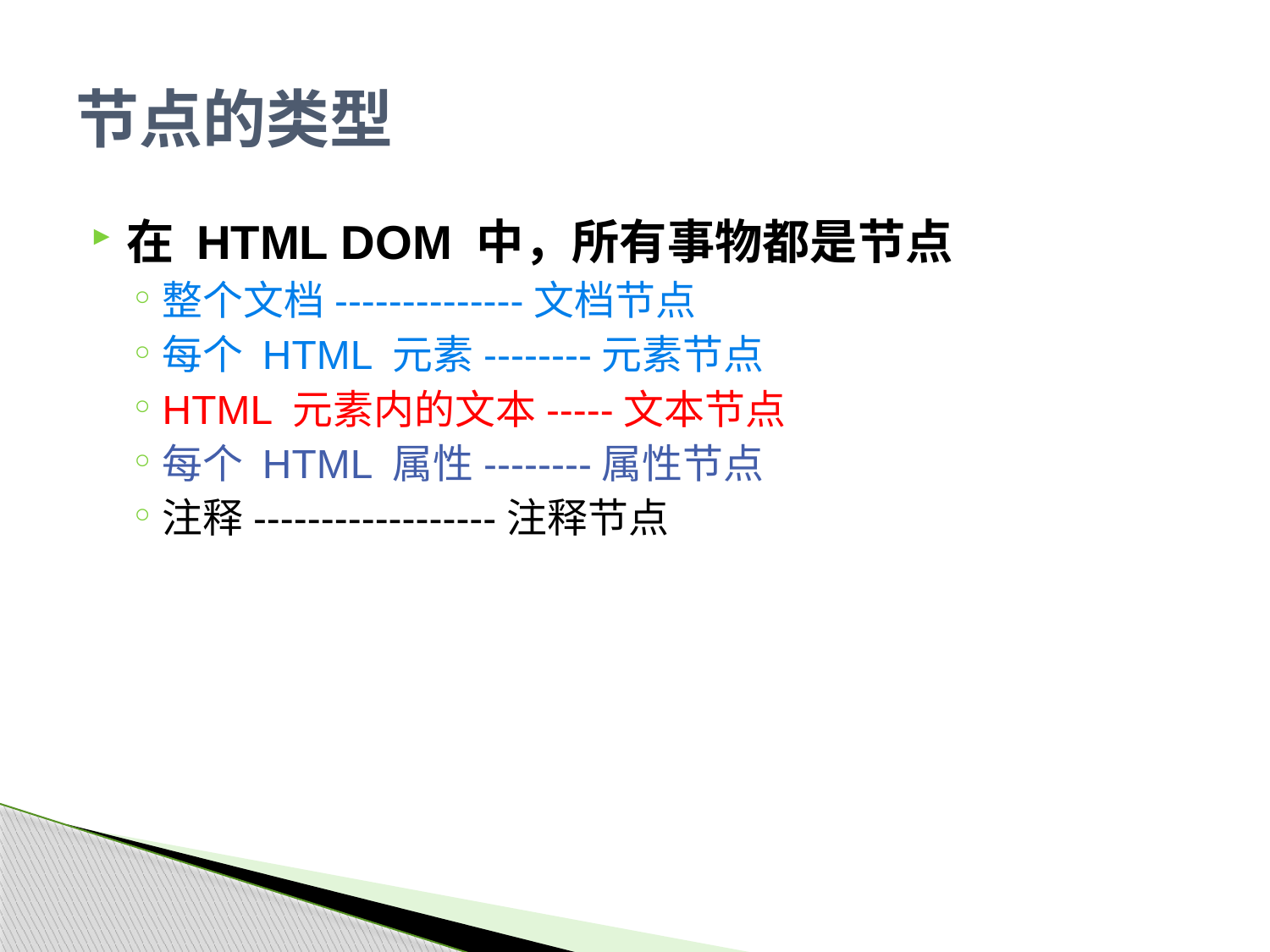

# 节点的类型
在 HTML DOM 中，所有事物都是节点
整个文档--------------文档节点
每个 HTML 元素--------元素节点
HTML 元素内的文本-----文本节点
每个 HTML 属性--------属性节点
注释------------------注释节点